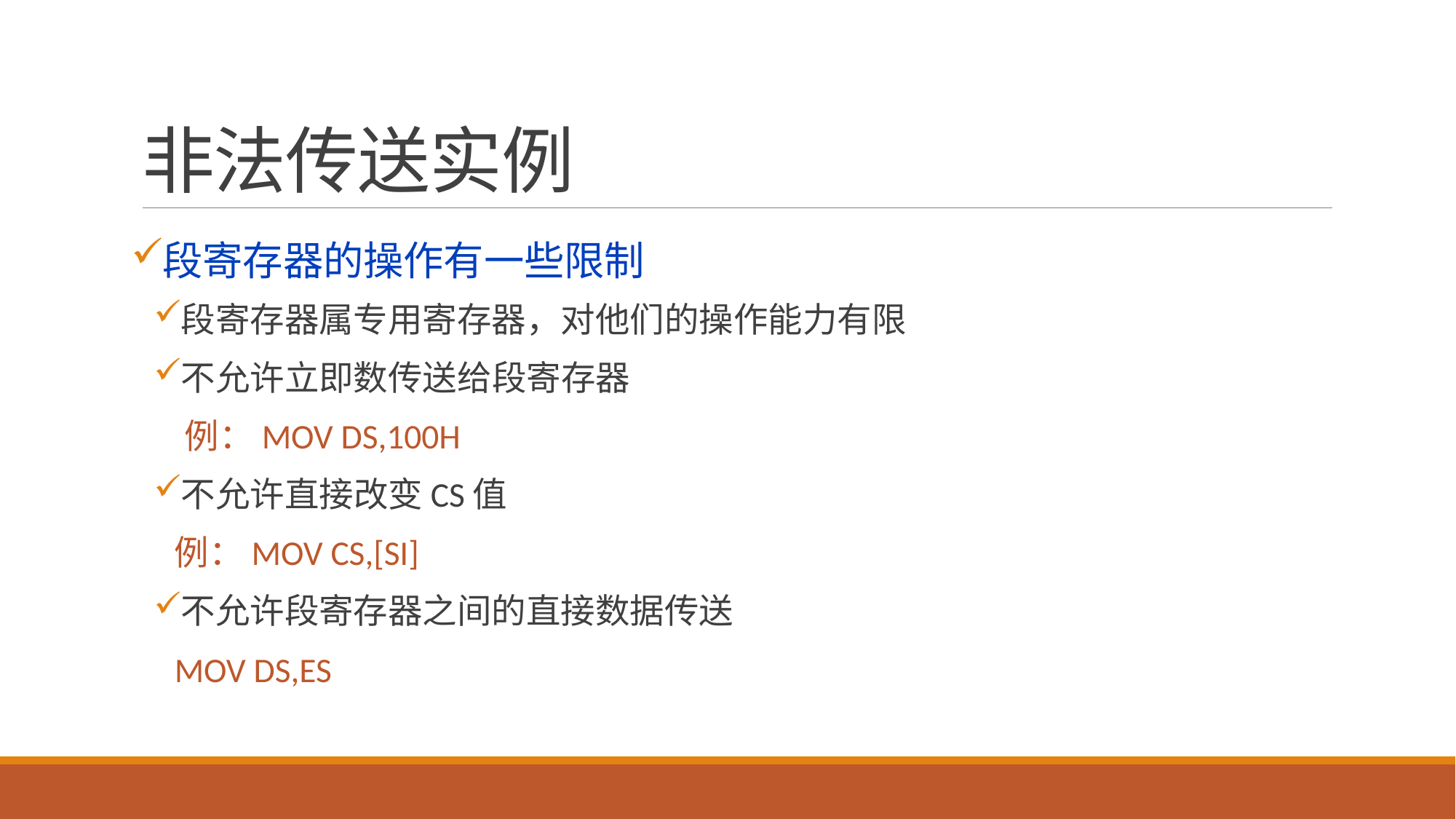

# 非法传送实例
段寄存器的操作有一些限制
段寄存器属专用寄存器，对他们的操作能力有限
不允许立即数传送给段寄存器
 例：MOV DS,100H
不允许直接改变CS值
例：MOV CS,[SI]
不允许段寄存器之间的直接数据传送
MOV DS,ES